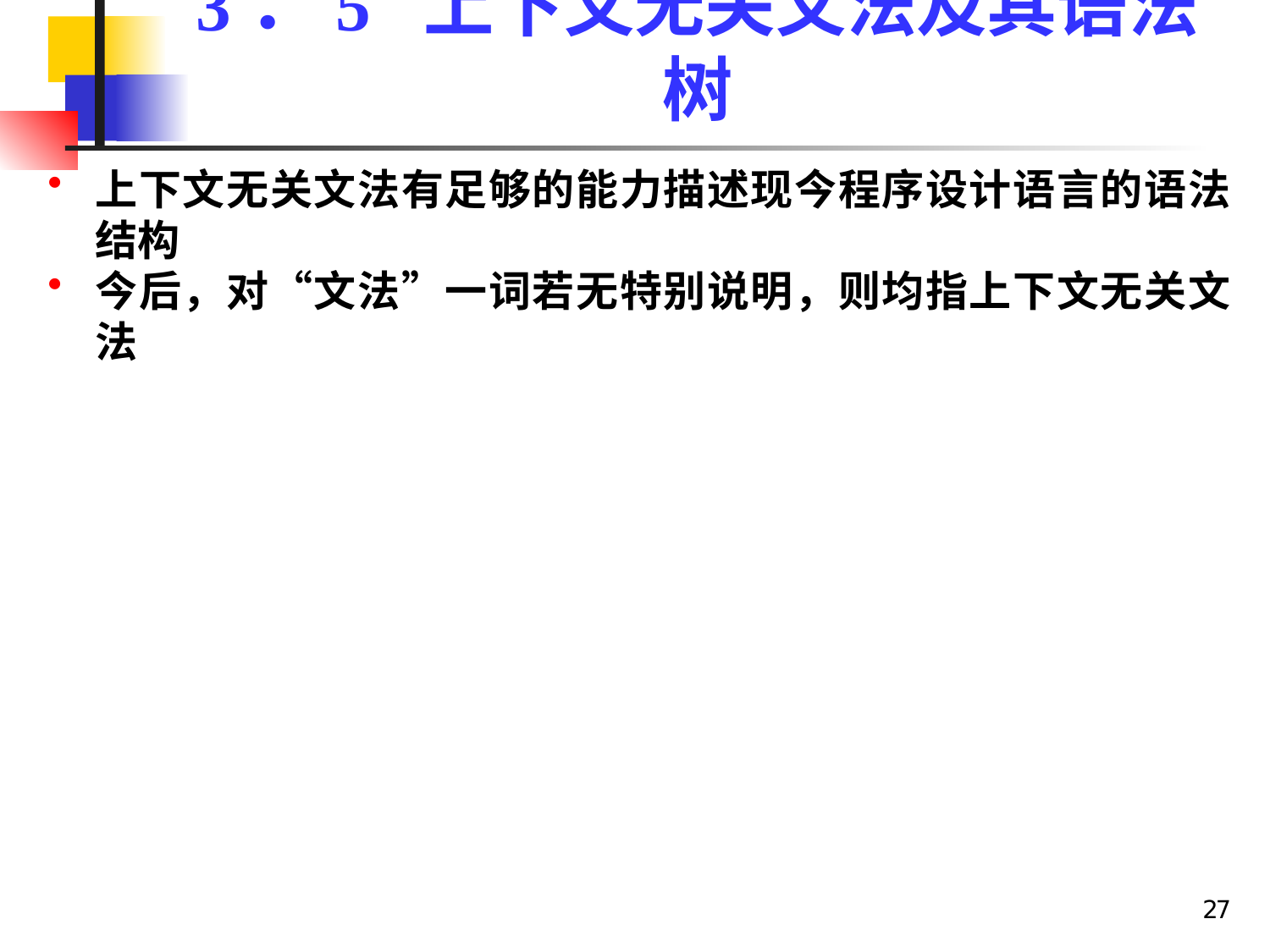

# 3．5  上下文无关文法及其语法树
上下文无关文法有足够的能力描述现今程序设计语言的语法结构
今后，对“文法”一词若无特别说明，则均指上下文无关文法
27